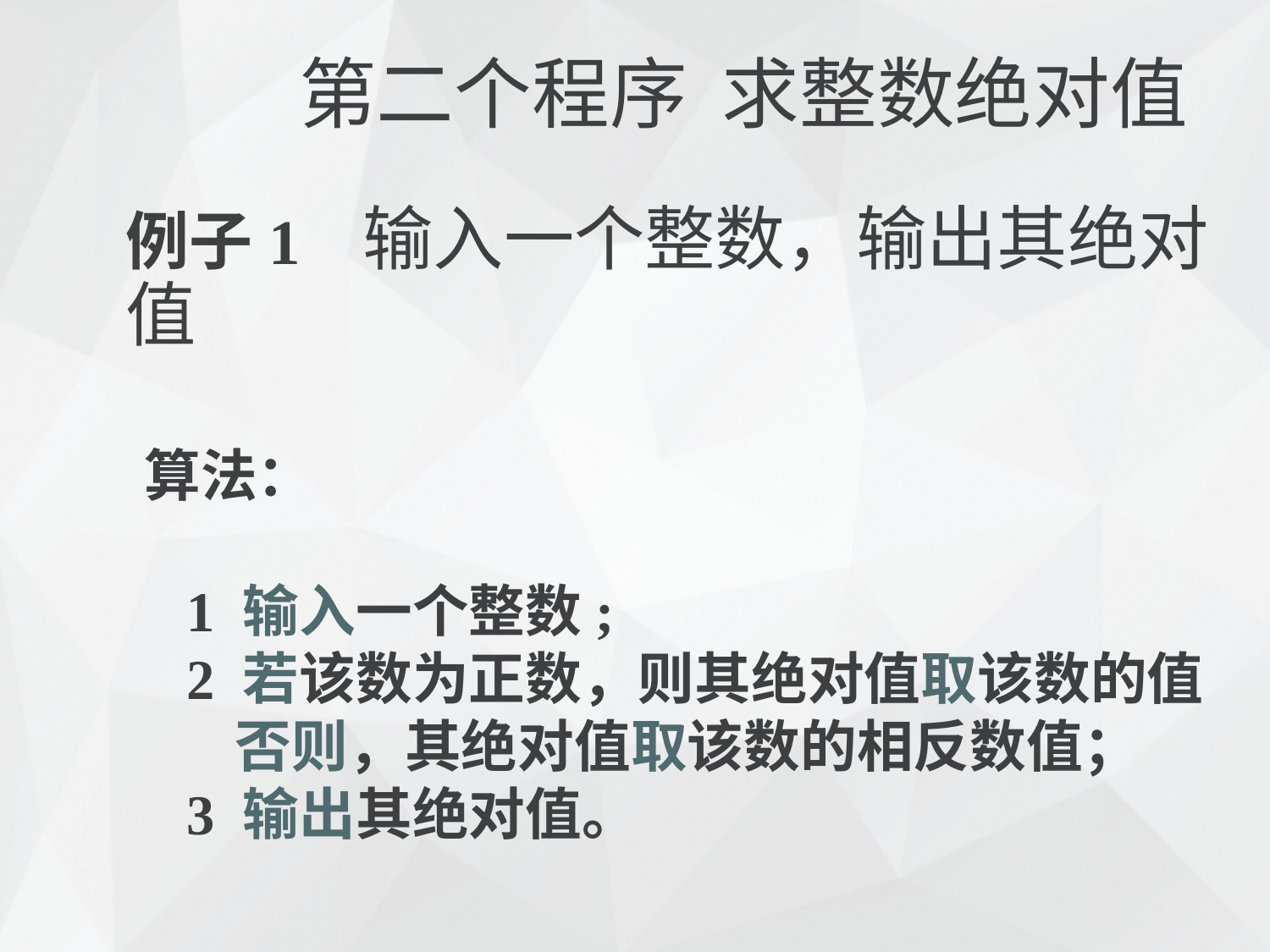

第二个程序  求整数绝对值
例子1   输入一个整数，输出其绝对值
算法：

   1 输入一个整数;
   2 若该数为正数，则其绝对值取该数的值
      否则，其绝对值取该数的相反数值；
   3 输出其绝对值。